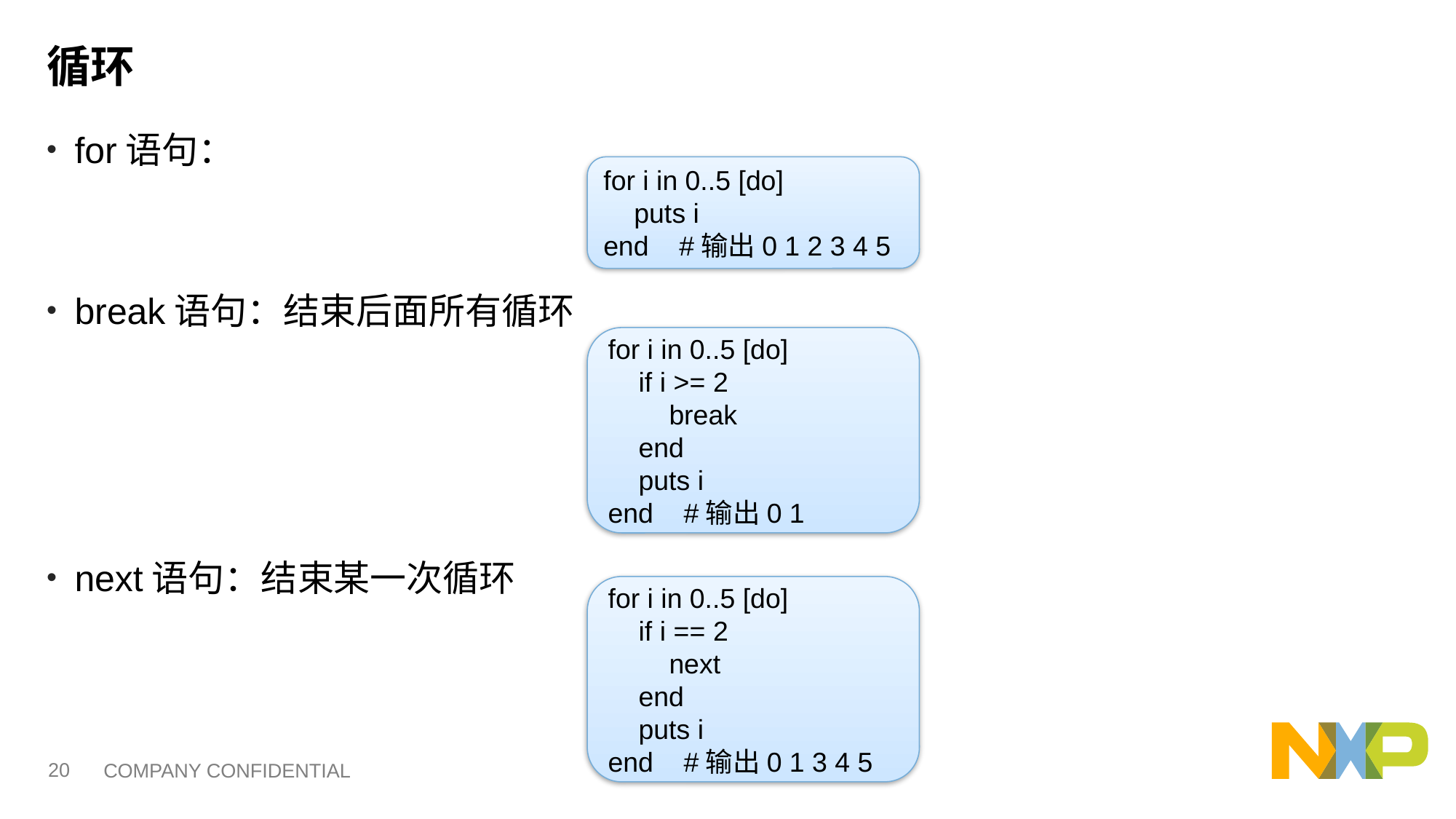

# 循环
for语句：

break语句：结束后面所有循环

next语句：结束某一次循环

for i in 0..5 [do]
    puts i
end    #输出0 1 2 3 4 5
for i in 0..5 [do]
    if i >= 2
        break
    end
    puts i
end    #输出0 1
for i in 0..5 [do]
    if i == 2
        next
    end
    puts i
end    #输出0 1 3 4 5